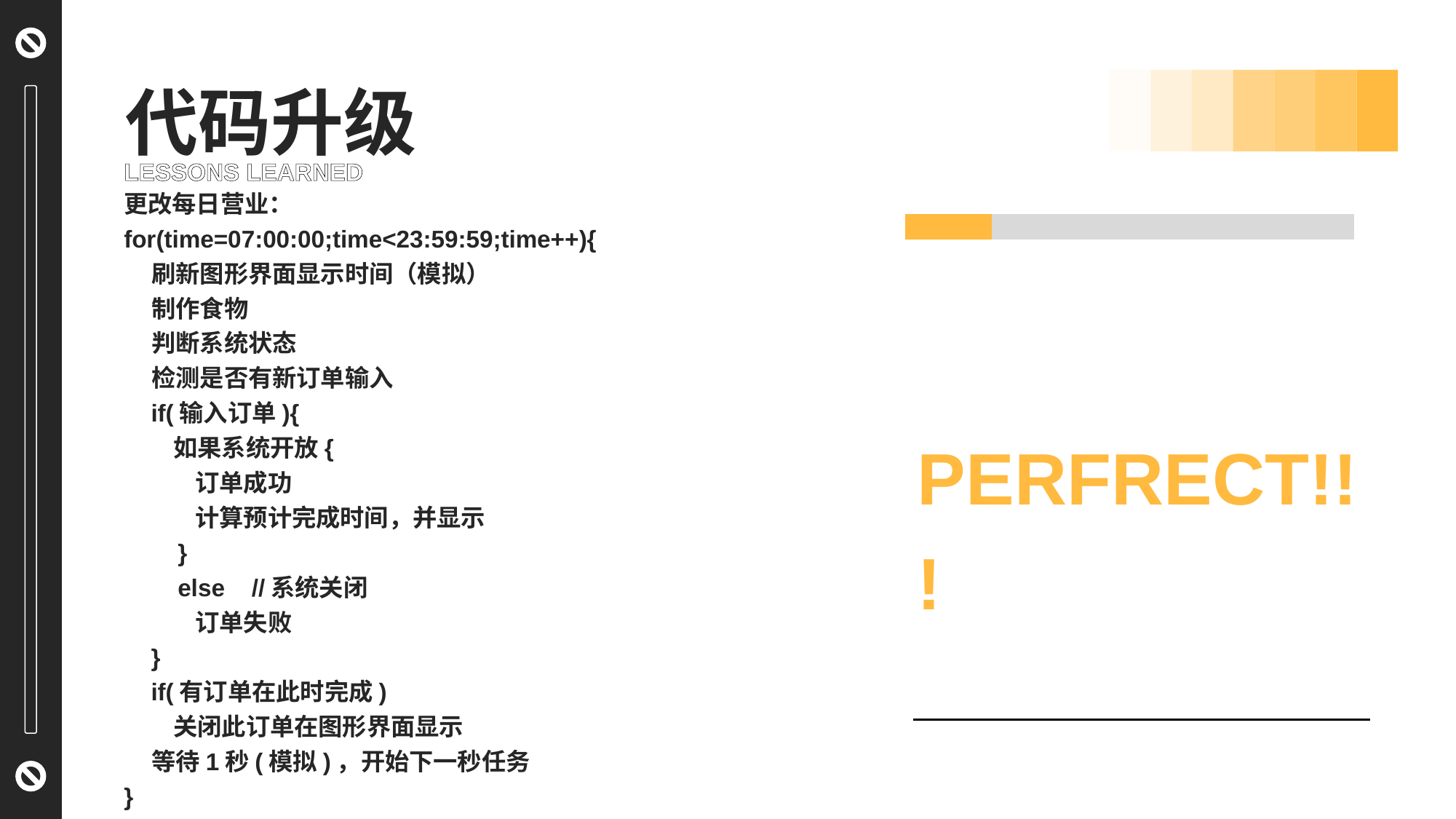

代码升级
LESSONS LEARNED
更改每日营业：
for(time=07:00:00;time<23:59:59;time++){
    刷新图形界面显示时间（模拟）
    制作食物
    判断系统状态
    检测是否有新订单输入
    if(输入订单){
        如果系统开放{
            订单成功
            计算预计完成时间，并显示
        }
        else    //系统关闭
            订单失败
    }
    if(有订单在此时完成)
        关闭此订单在图形界面显示
    等待1秒(模拟)，开始下一秒任务
}

### Chart

| Category | 系列 1 | 系列 2 |
|---|---|---|
| 类别 1 | 0.24 | 1.0 |
PERFRECT!!!